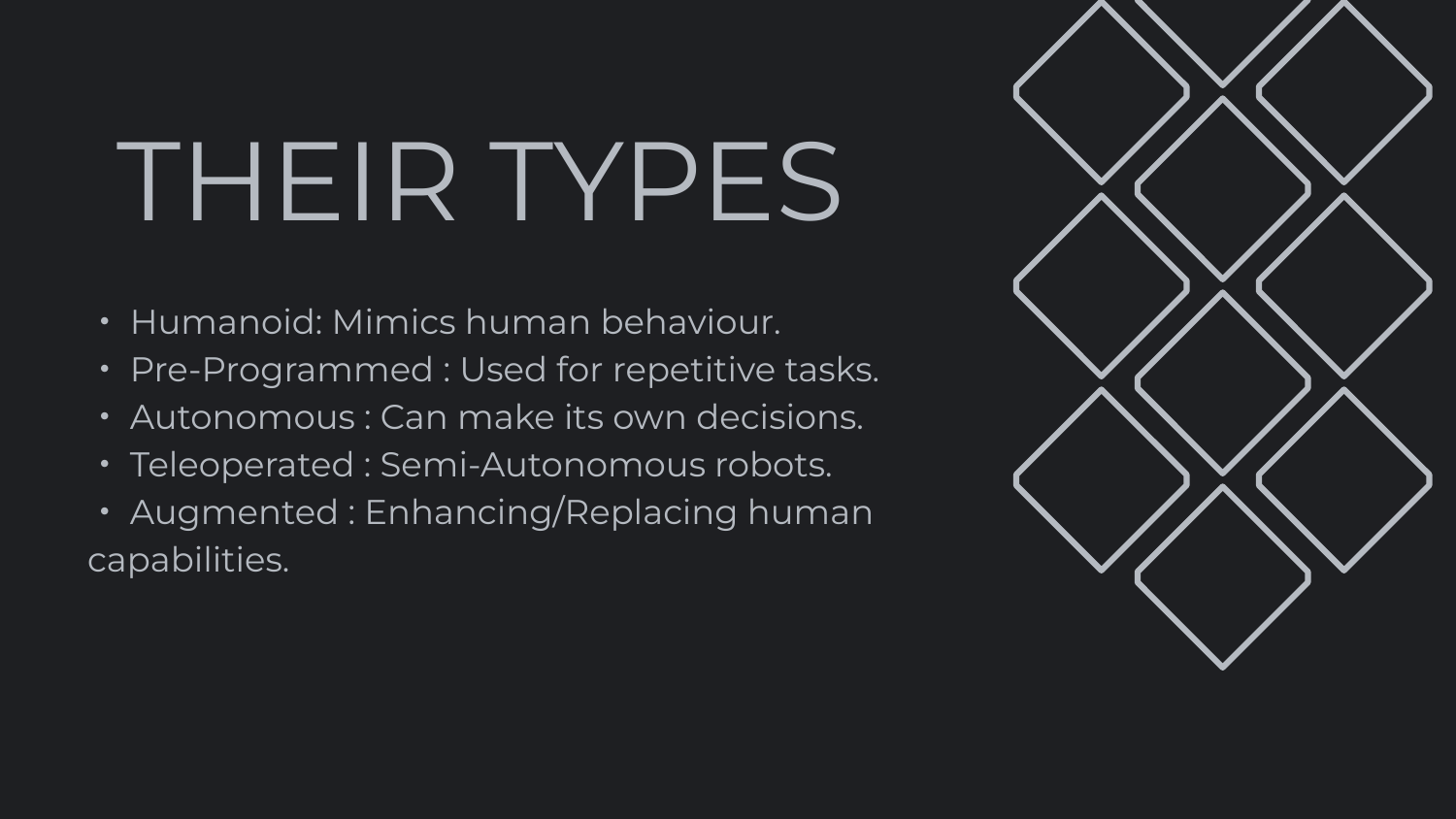

# THEIR TYPES

・Humanoid: Mimics human behaviour.
・Pre-Programmed : Used for repetitive tasks.
・Autonomous : Can make its own decisions.
・Teleoperated : Semi-Autonomous robots.
・Augmented : Enhancing/Replacing human ㅤcapabilities.